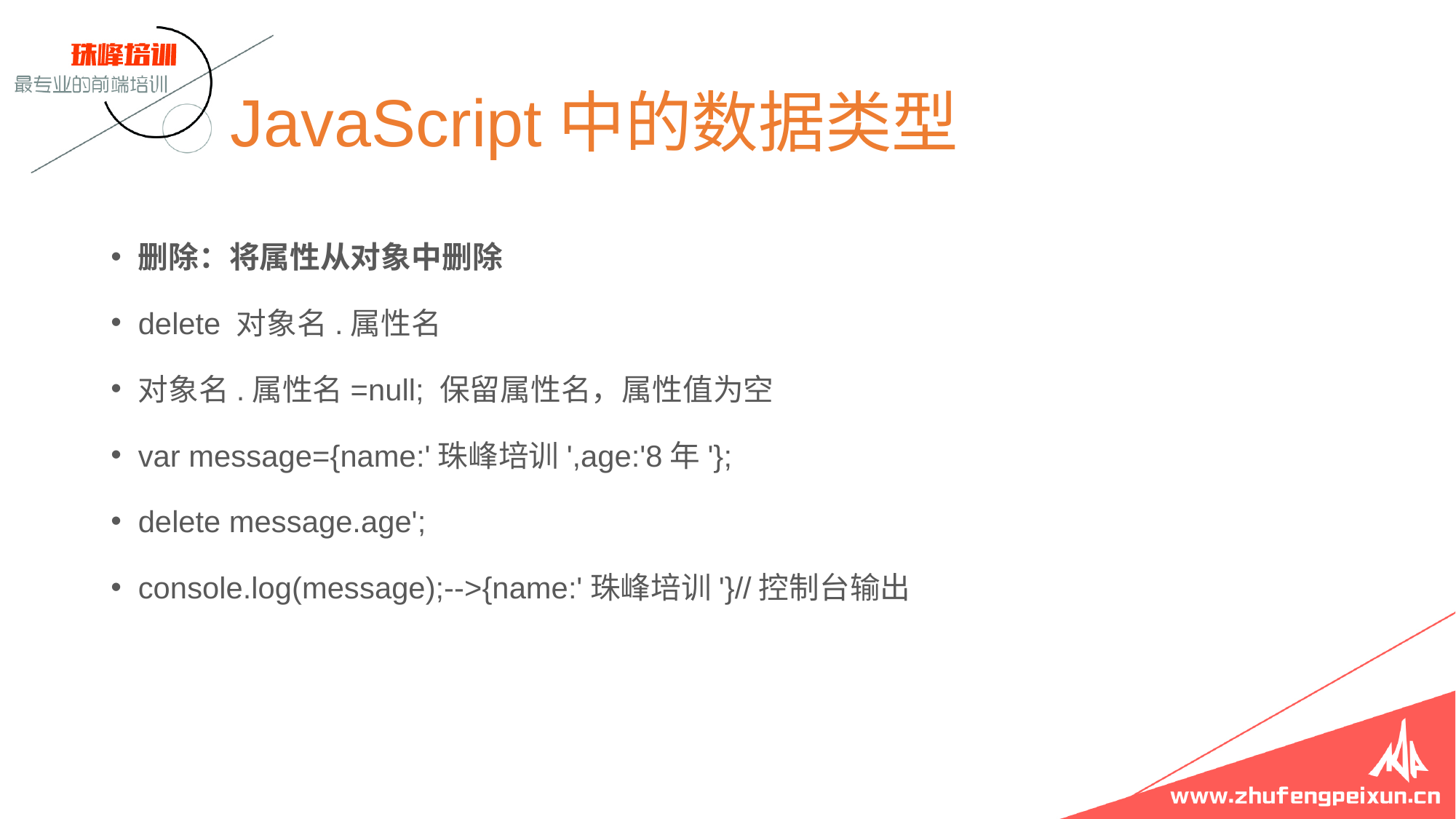

# JavaScript中的数据类型
删除：将属性从对象中删除
delete 对象名.属性名
对象名.属性名=null; 保留属性名，属性值为空
var message={name:'珠峰培训',age:'8年'};
delete message.age';
console.log(message);-->{name:'珠峰培训'}//控制台输出